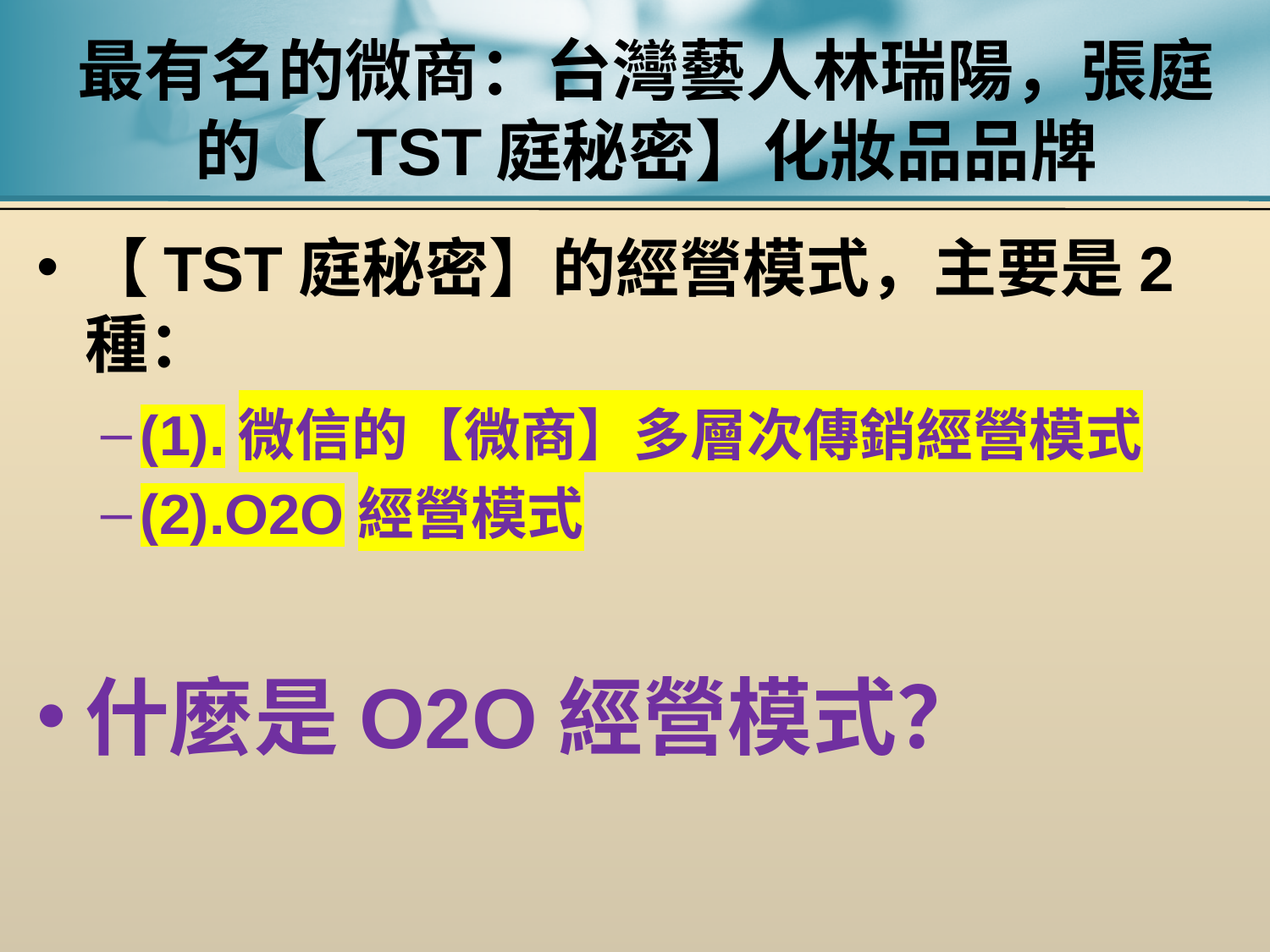

# 最有名的微商：台灣藝人林瑞陽，張庭的【 TST庭秘密】化妝品品牌
【TST庭秘密】的經營模式，主要是2種：
(1).微信的【微商】多層次傳銷經營模式
(2).O2O經營模式

什麼是O2O經營模式？